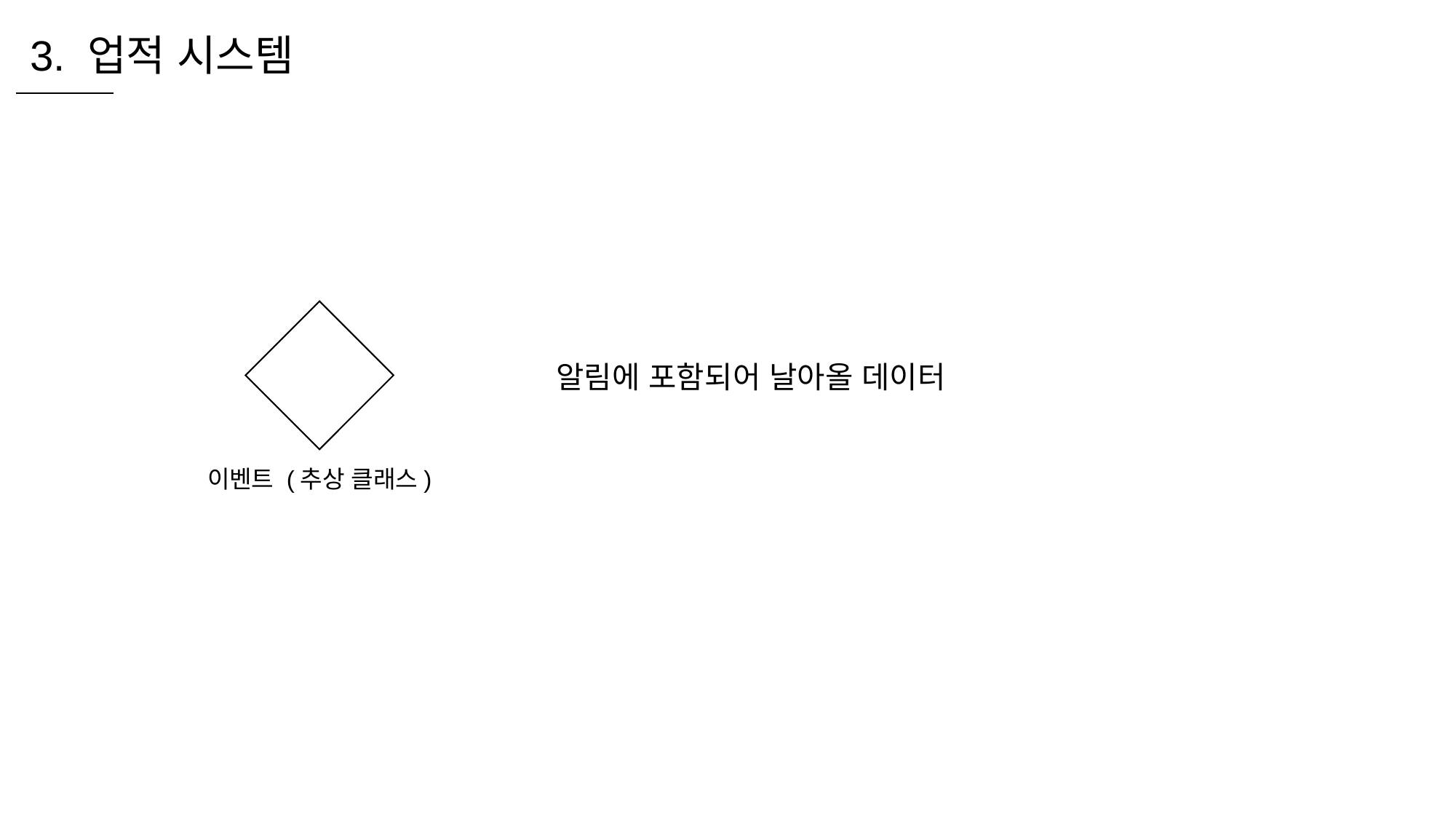

3. 업적 시스템

알림에 포함되어 날아올 데이터
이벤트 (추상 클래스)